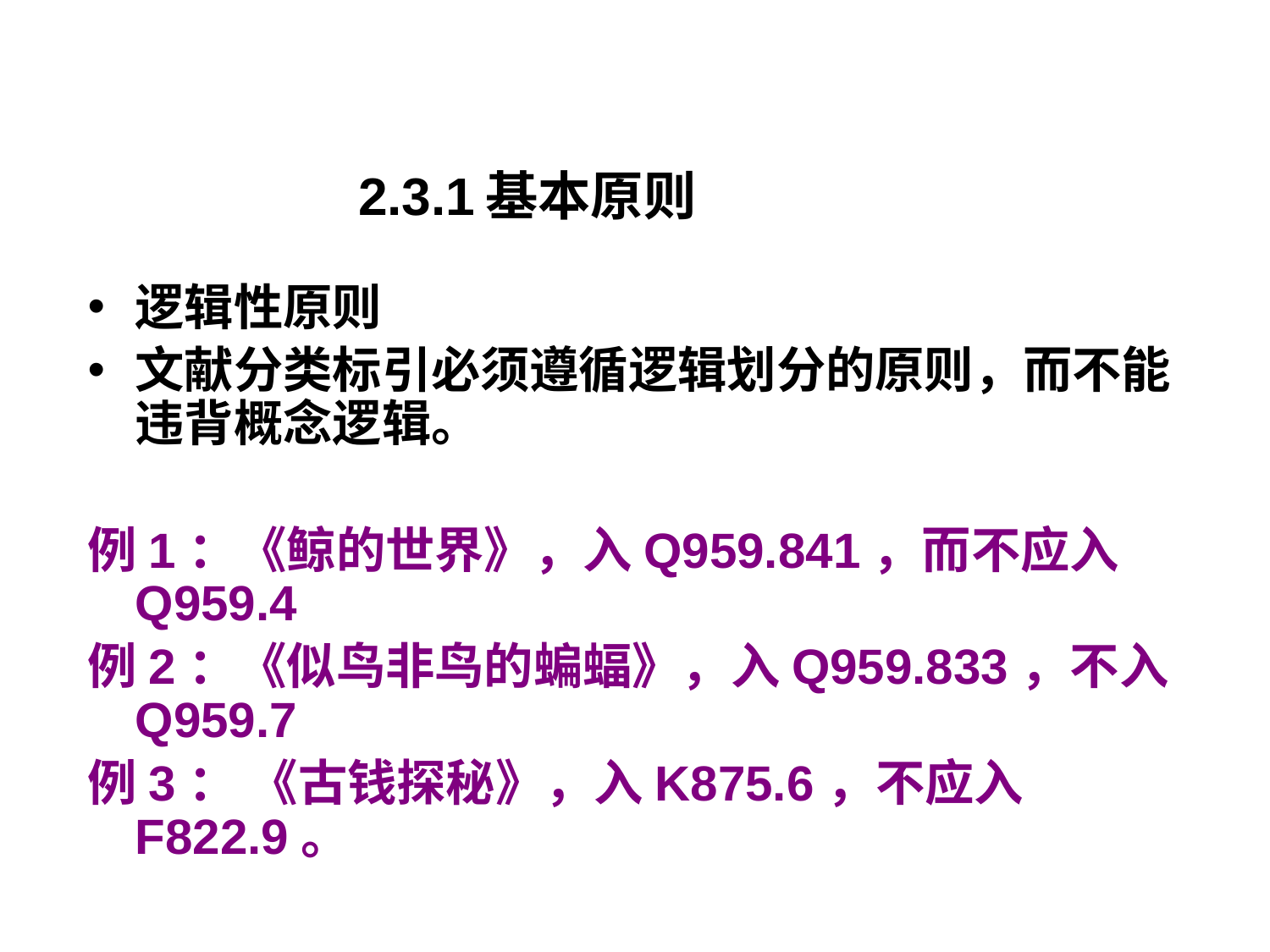

# 2.3.1基本原则
逻辑性原则
文献分类标引必须遵循逻辑划分的原则，而不能违背概念逻辑。

例1：《鲸的世界》，入Q959.841，而不应入Q959.4
例2：《似鸟非鸟的蝙蝠》，入Q959.833，不入Q959.7
例3： 《古钱探秘》，入K875.6，不应入F822.9。